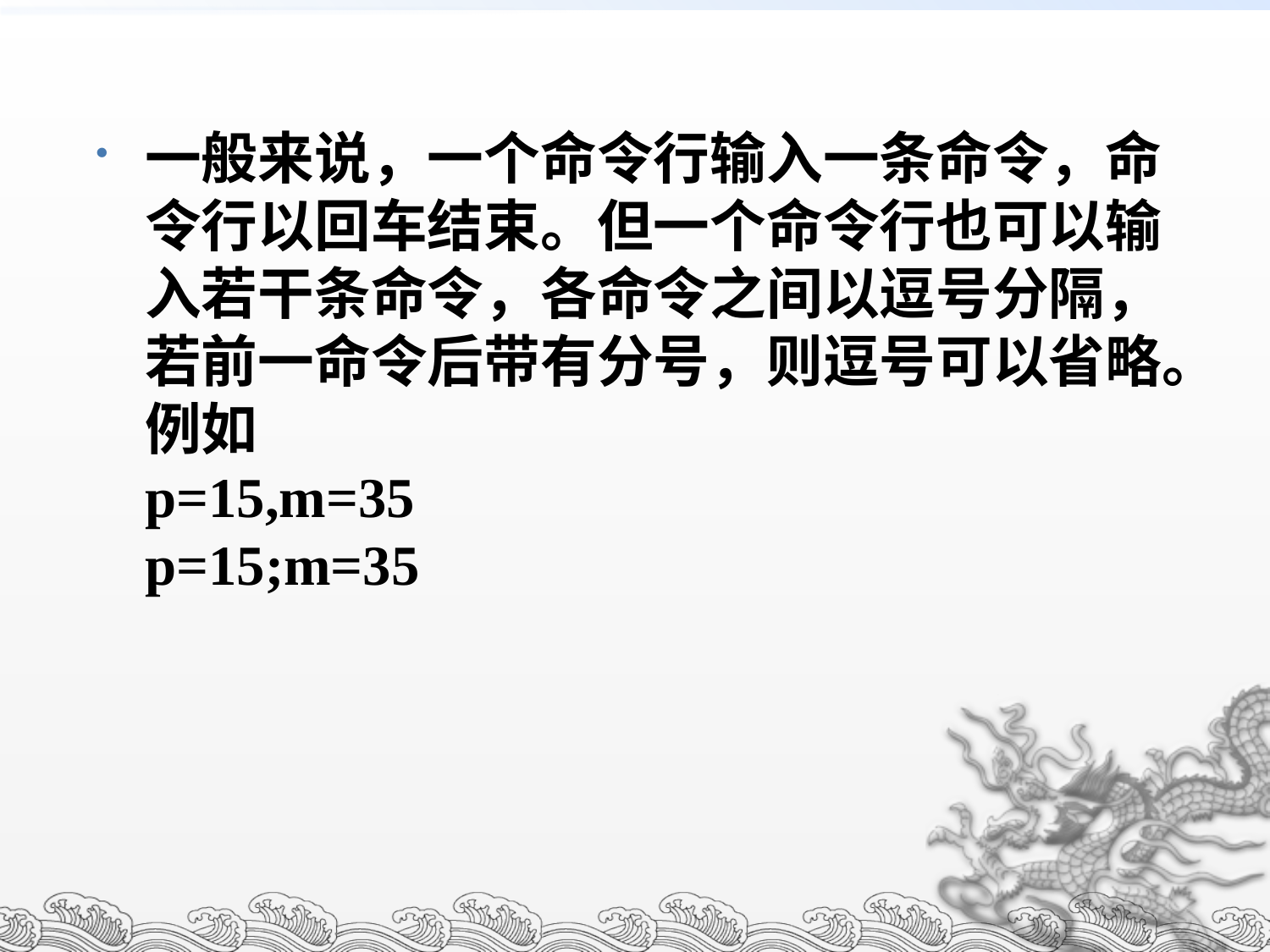

一般来说，一个命令行输入一条命令，命令行以回车结束。但一个命令行也可以输入若干条命令，各命令之间以逗号分隔，若前一命令后带有分号，则逗号可以省略。例如
p=15,m=35
p=15;m=35